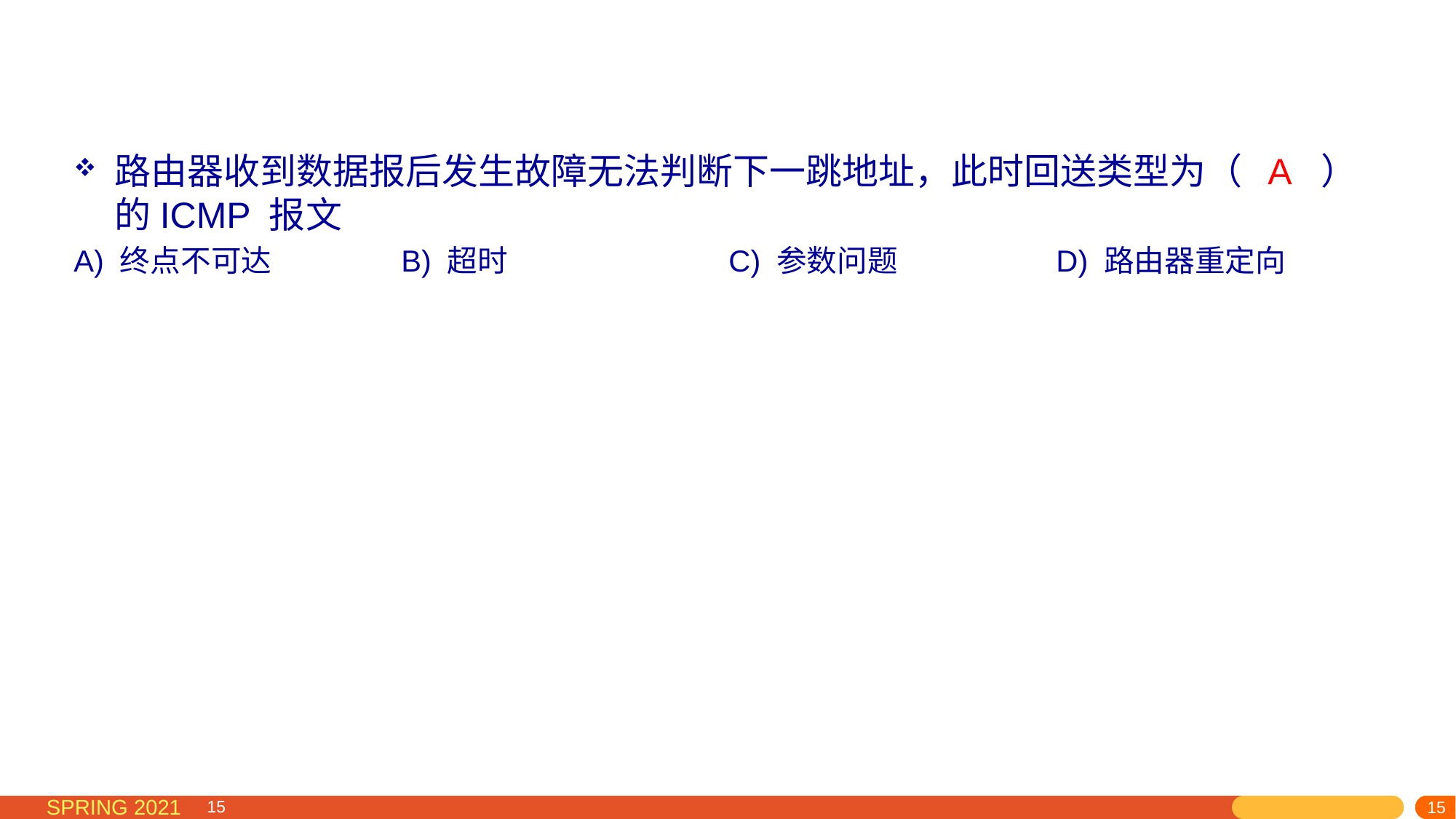

#
路由器收到数据报后发生故障无法判断下一跳地址，此时回送类型为（  A  ）的ICMP 报文
A) 终点不可达		B) 超时			C) 参数问题		D) 路由器重定向